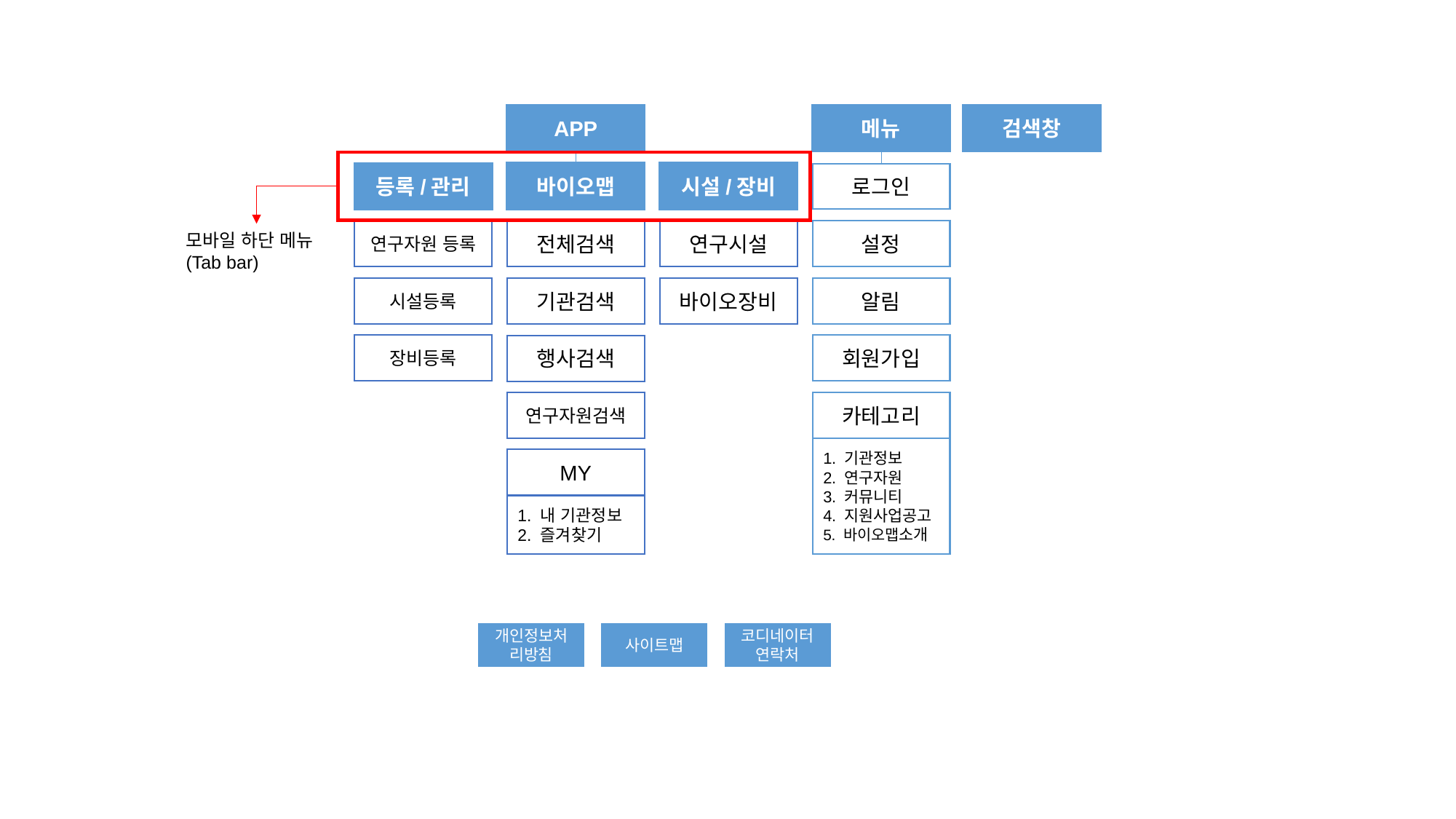

APP
메뉴
검색창

바이오맵
시설/장비
등록/관리
로그인
연구자원 등록
전체검색
연구시설
설정
모바일 하단 메뉴(Tab bar)
시설등록
기관검색
바이오장비
알림
장비등록
회원가입
행사검색
연구자원검색
카테고리
1. 기관정보
2. 연구자원
3. 커뮤니티
4. 지원사업공고
5. 바이오맵소개
MY
1. 내 기관정보
2. 즐겨찾기
개인정보처리방침
사이트맵
코디네이터
연락처